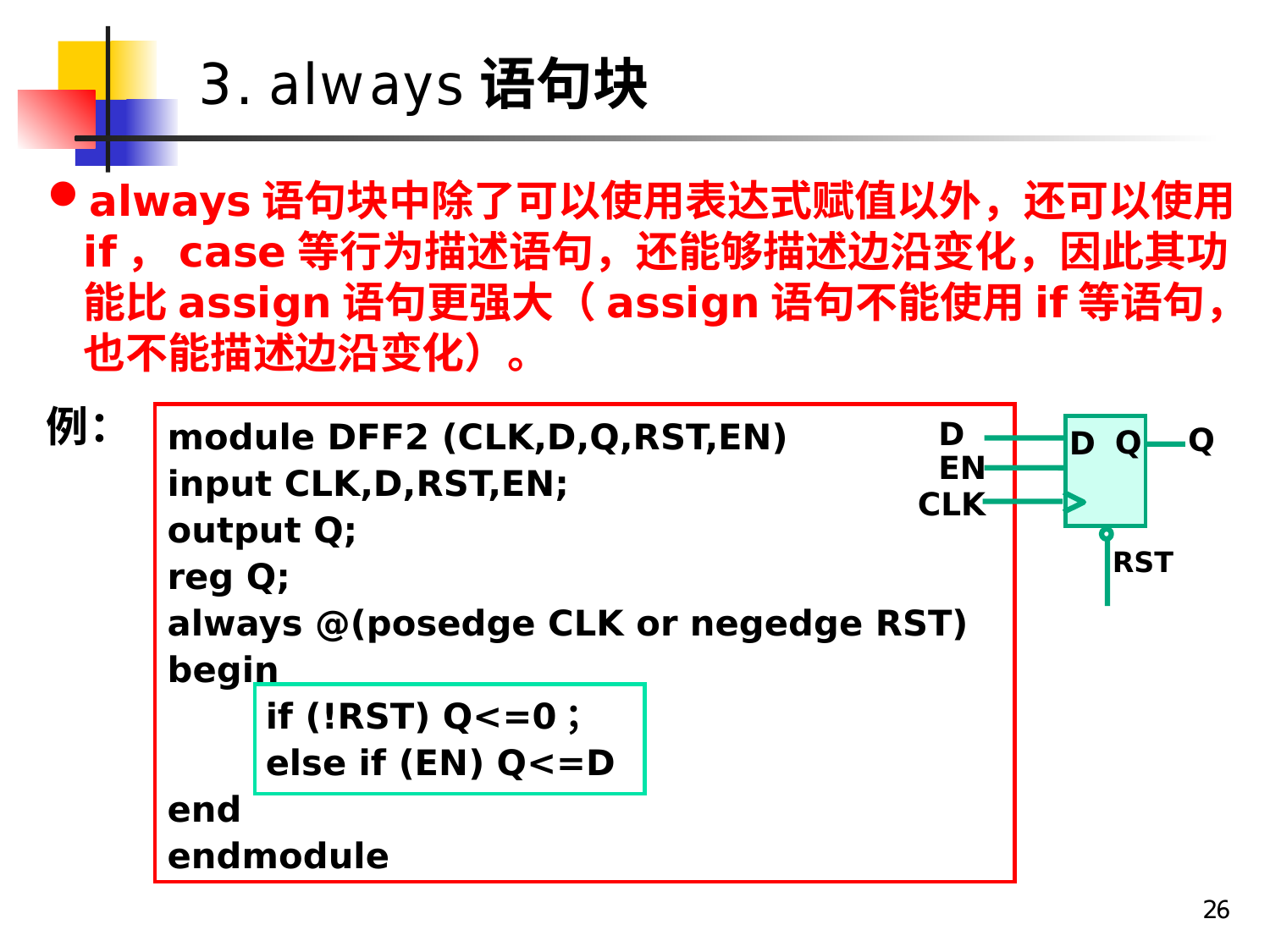

# 3. always语句块
always语句块中除了可以使用表达式赋值以外，还可以使用if，case等行为描述语句，还能够描述边沿变化，因此其功能比assign语句更强大（assign语句不能使用if等语句，也不能描述边沿变化）。
例：
module DFF2 (CLK,D,Q,RST,EN)
input CLK,D,RST,EN;
output Q;
reg Q;
always @(posedge CLK or negedge RST)
begin
        if (!RST) Q<=0；
        else if (EN) Q<=D
end
endmodule
D
EN
Q

Q
D

CLK

RST

26